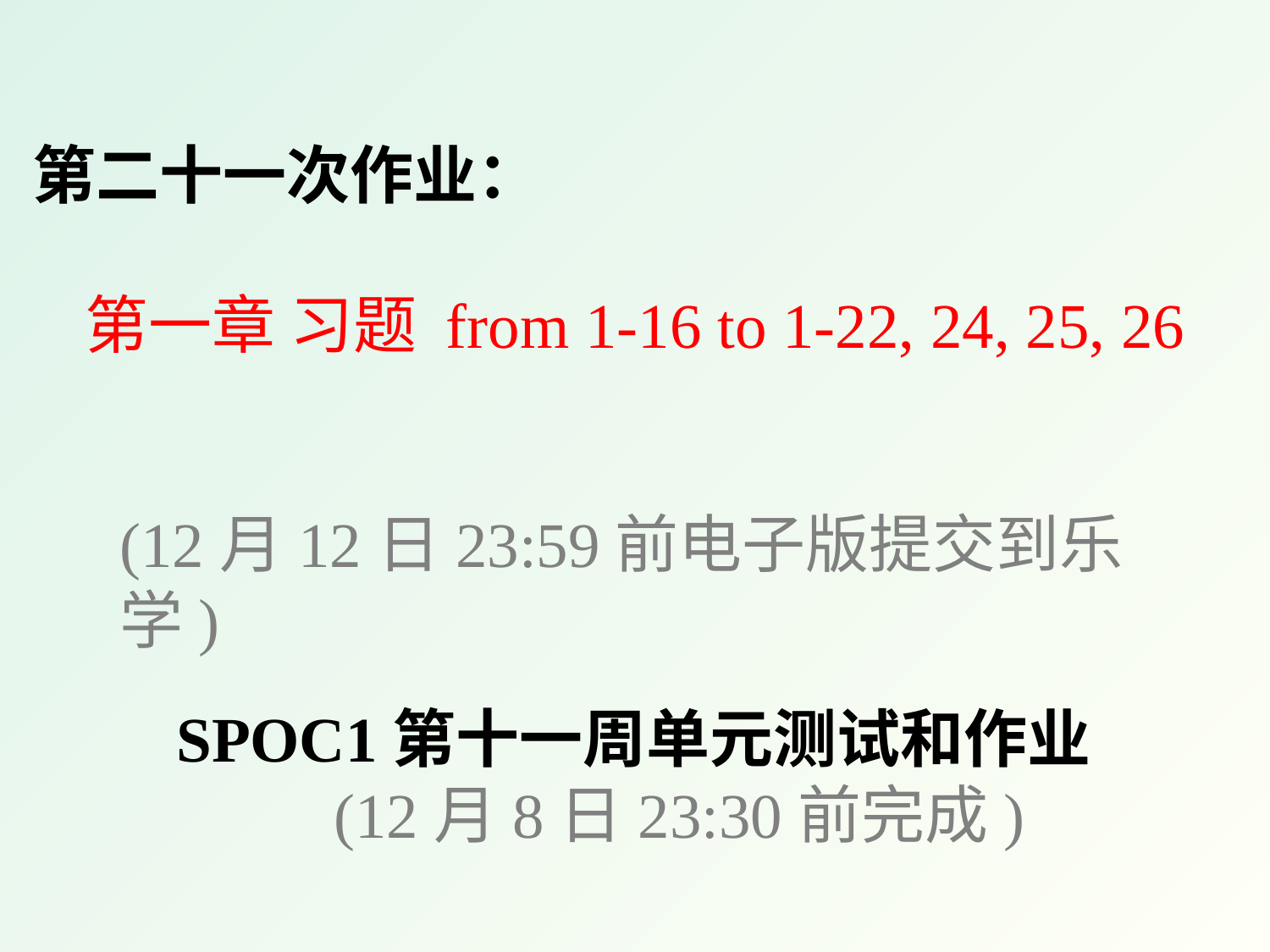

第二十一次作业：
第一章 习题 from 1-16 to 1-22, 24, 25, 26
(12月12日23:59前电子版提交到乐学)
SPOC1第十一周单元测试和作业
                   (12月8日23:30前完成)